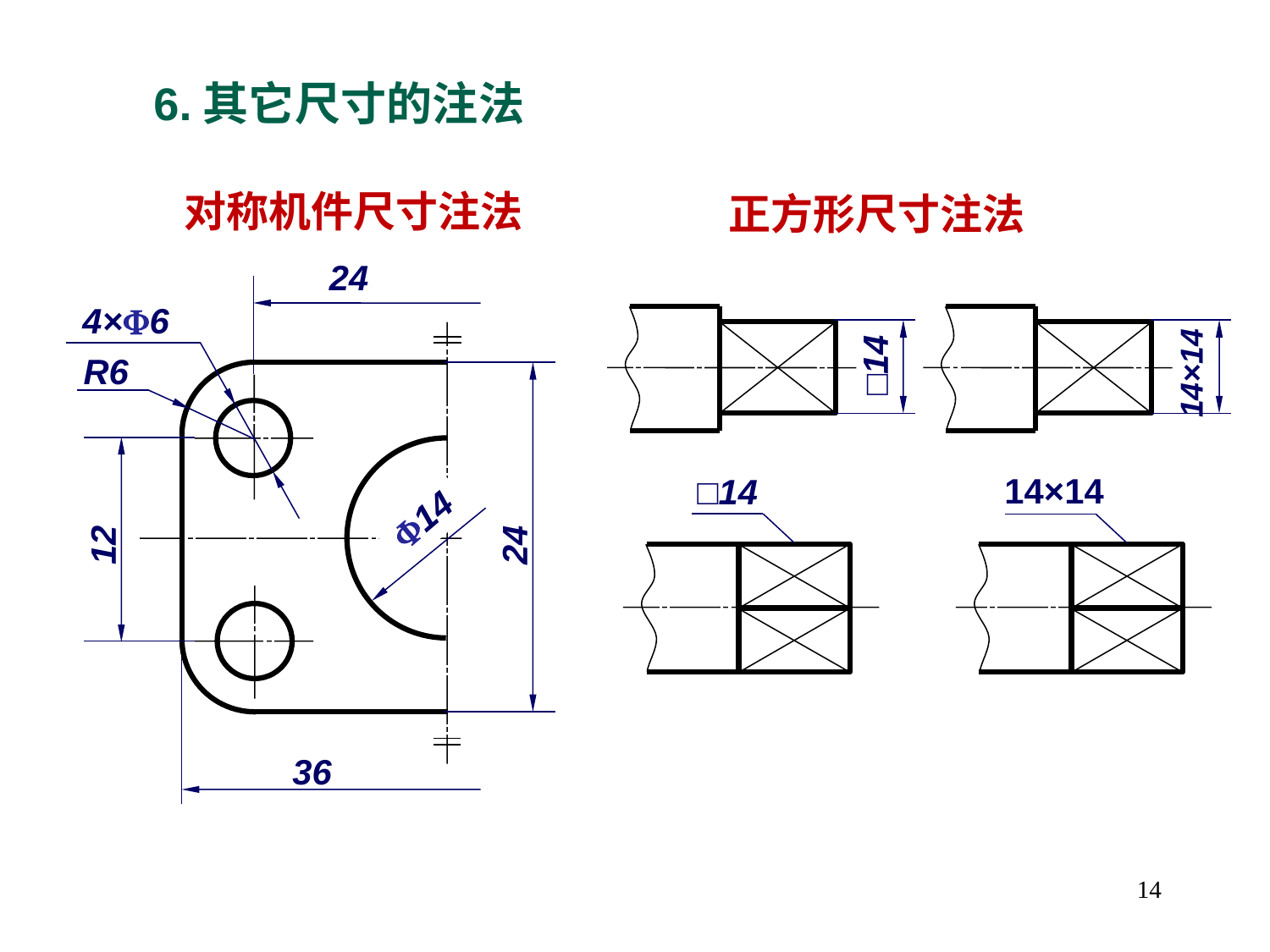

6.其它尺寸的注法
对称机件尺寸注法
正方形尺寸注法
24
4×Φ6

R6

Φ14

12
24
36

□14

14×14
14×14

□14

14